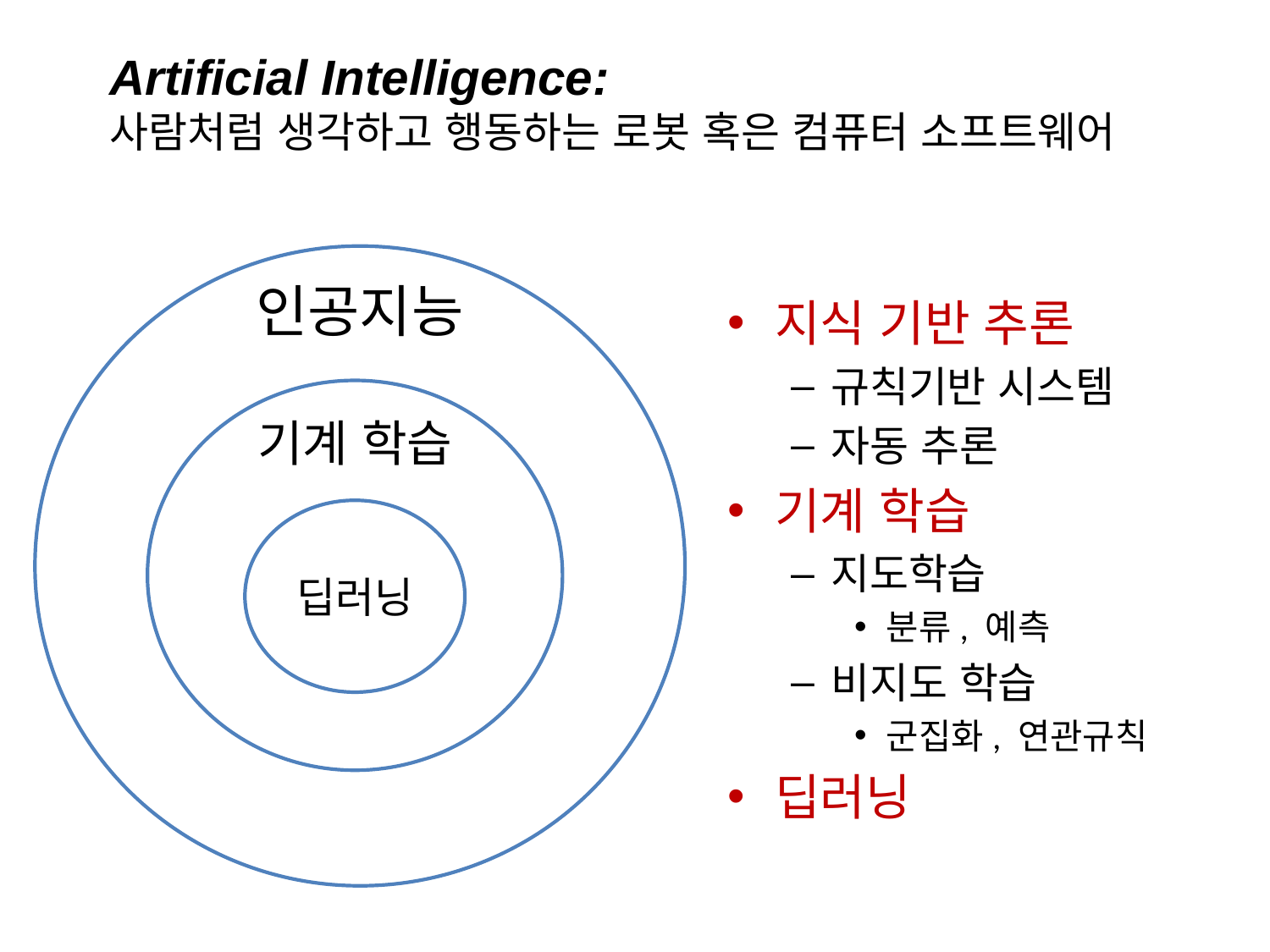

Artificial Intelligence:
사람처럼 생각하고 행동하는 로봇 혹은 컴퓨터 소프트웨어

인공지능

지식 기반 추론
규칙기반 시스템
자동 추론
기계 학습
지도학습
분류, 예측
비지도 학습
군집화, 연관규칙
딥러닝

기계 학습

딥러닝